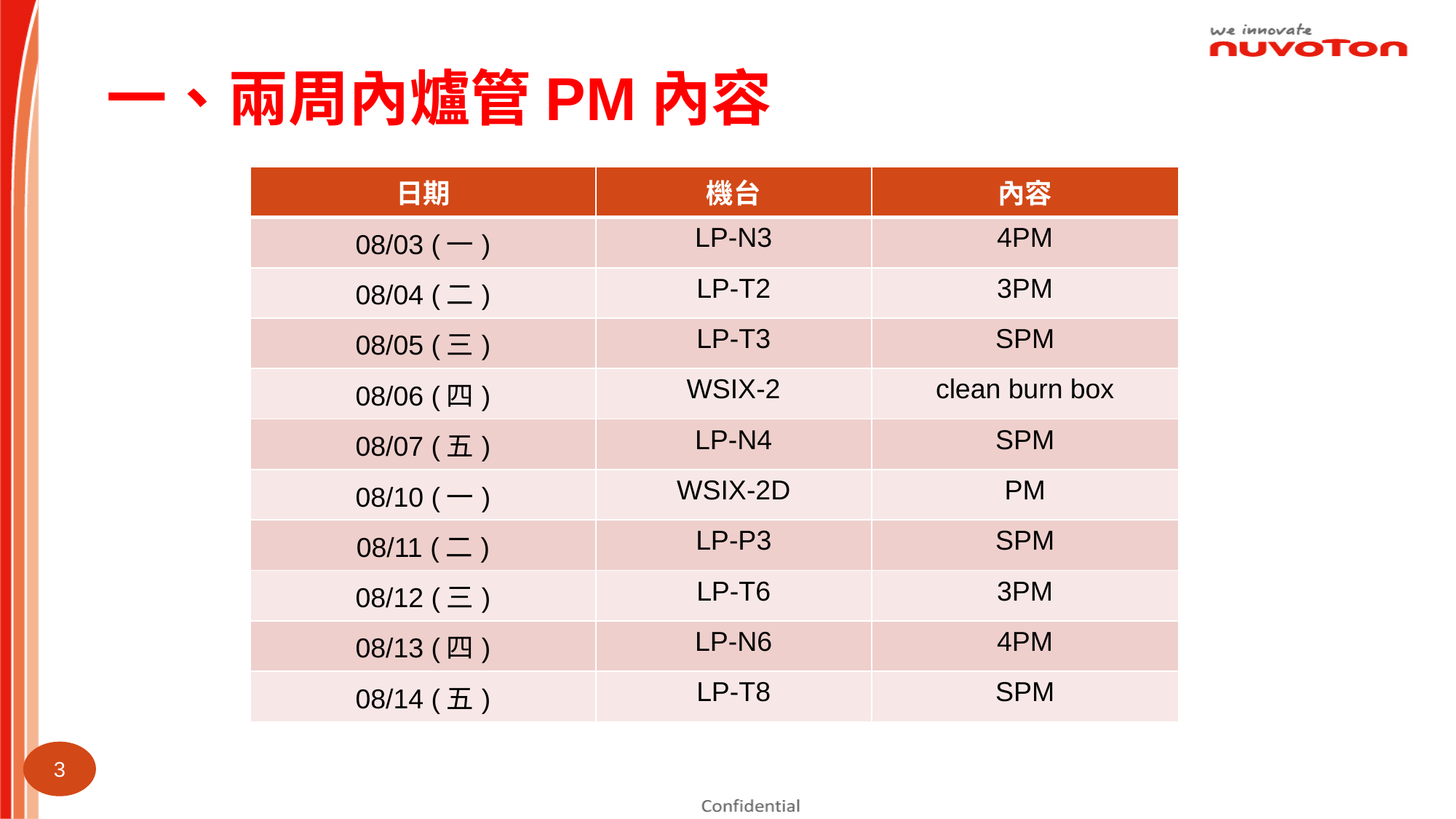

# 一、兩周內爐管PM內容
| 日期 | 機台 | 內容 |
| --- | --- | --- |
| 08/03 (一) | LP-N3 | 4PM |
| 08/04 (二) | LP-T2 | 3PM |
| 08/05 (三) | LP-T3 | SPM |
| 08/06 (四) | WSIX-2 | clean burn box |
| 08/07 (五) | LP-N4 | SPM |
| 08/10 (一) | WSIX-2D | PM |
| 08/11 (二) | LP-P3 | SPM |
| 08/12 (三) | LP-T6 | 3PM |
| 08/13 (四) | LP-N6 | 4PM |
| 08/14 (五) | LP-T8 | SPM |
3